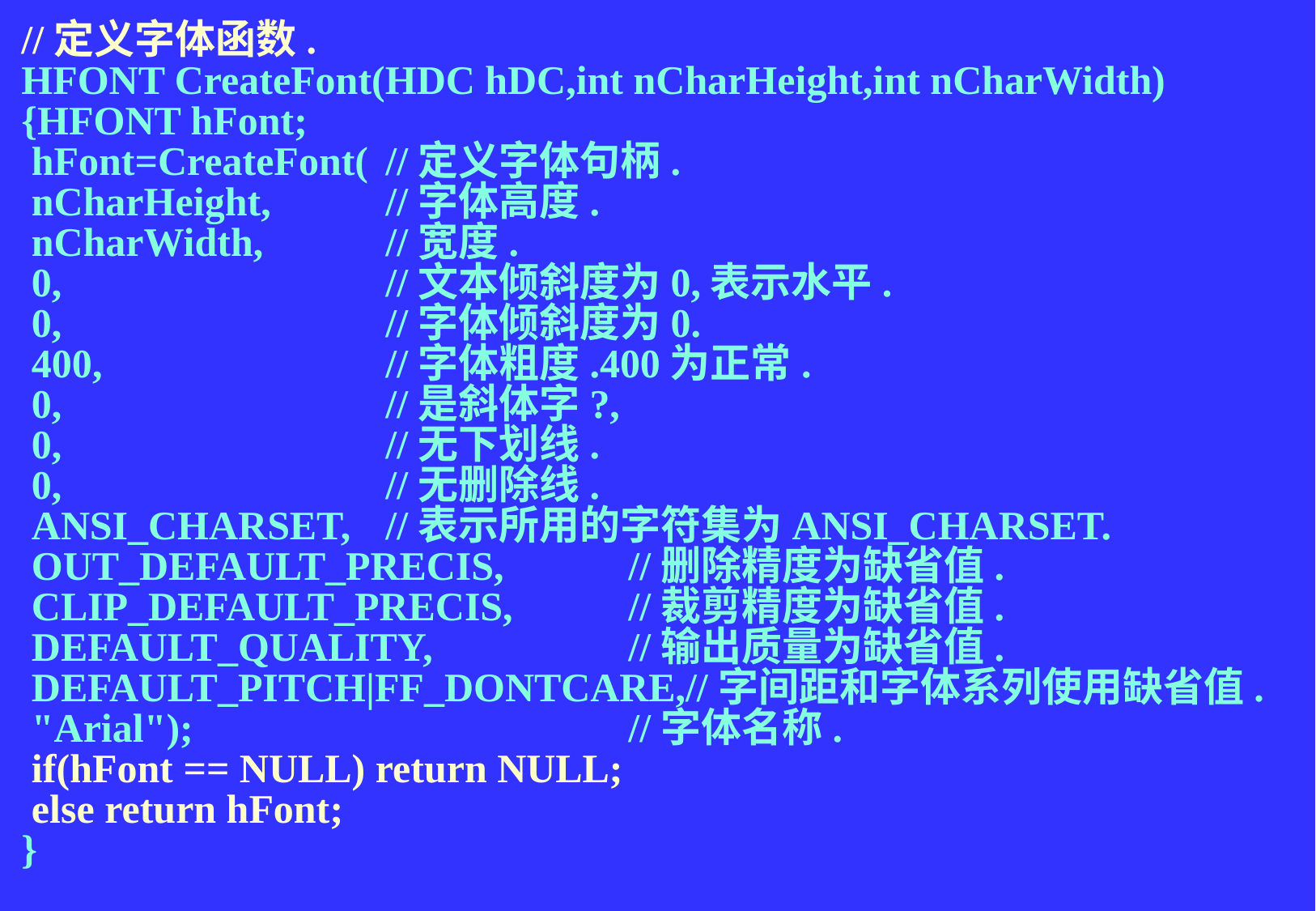

//定义字体函数.
HFONT CreateFont(HDC hDC,int nCharHeight,int nCharWidth)
{HFONT hFont;
 hFont=CreateFont(	//定义字体句柄.
 nCharHeight,	//字体高度.
 nCharWidth,		//宽度.
 0,			//文本倾斜度为0,表示水平.
 0,			//字体倾斜度为0.
 400,			//字体粗度.400为正常.
 0,			//是斜体字?,
 0,			//无下划线.
 0,			//无删除线.
 ANSI_CHARSET,	//表示所用的字符集为ANSI_CHARSET.
 OUT_DEFAULT_PRECIS,		//删除精度为缺省值.
 CLIP_DEFAULT_PRECIS,	//裁剪精度为缺省值.
 DEFAULT_QUALITY,		//输出质量为缺省值.
 DEFAULT_PITCH|FF_DONTCARE,//字间距和字体系列使用缺省值.
 "Arial");				//字体名称.
 if(hFont == NULL) return NULL;
 else return hFont;
}
50